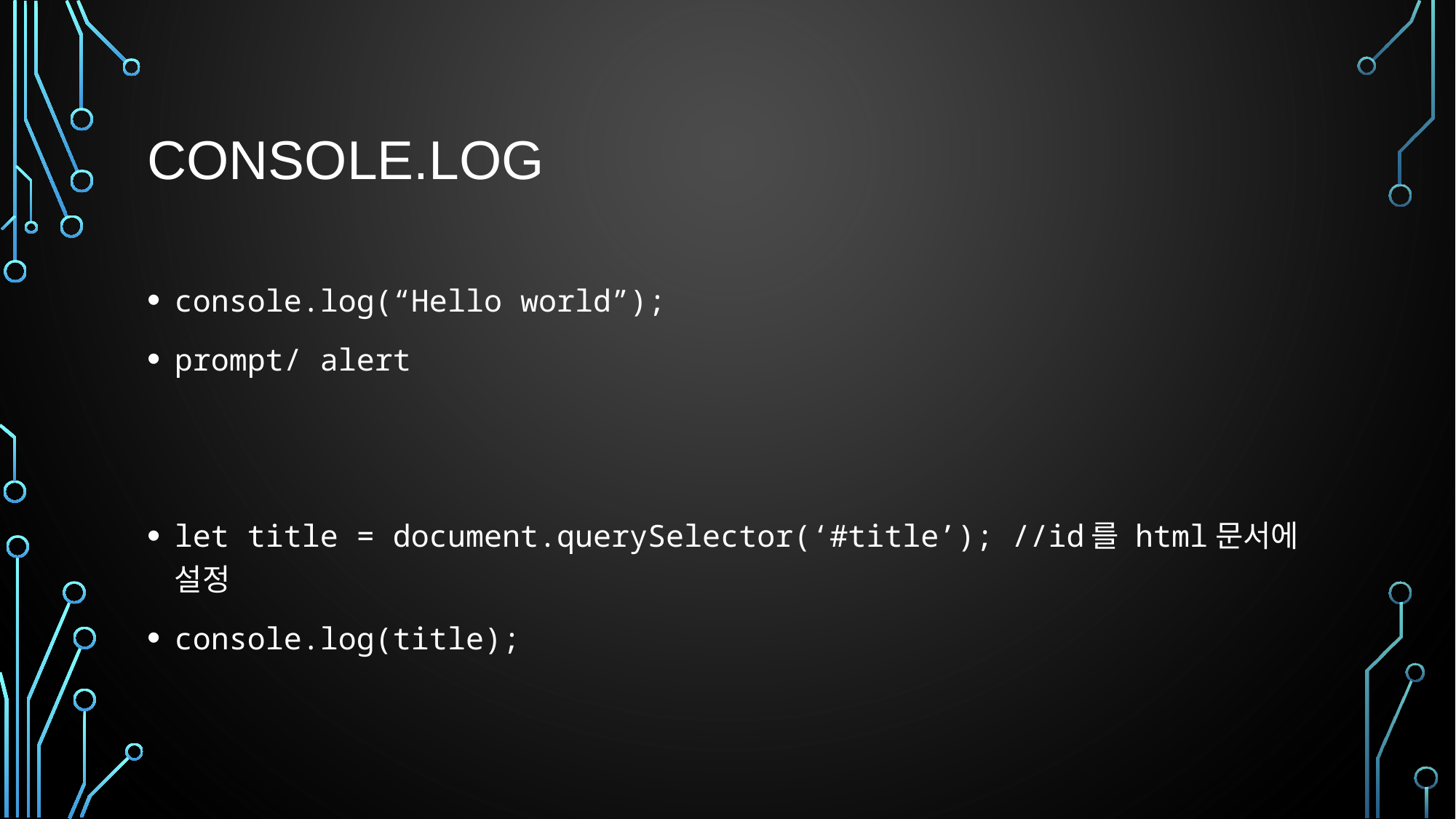

# console.log
console.log(“Hello world”);
prompt/ alert

let title = document.querySelector(‘#title’); //id를 html문서에 설정
console.log(title);